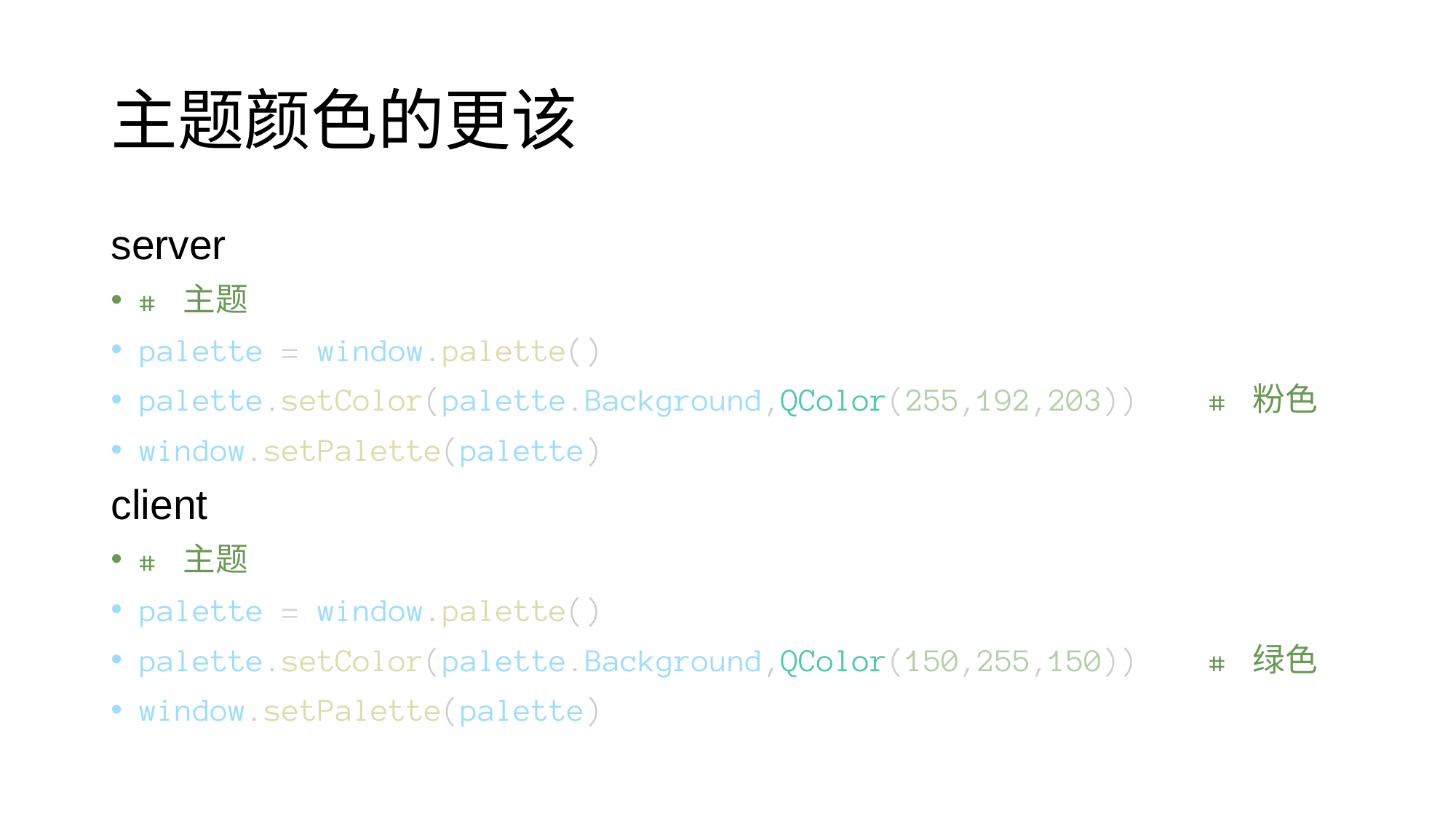

# 主题颜色的更该
server
# 主题
palette = window.palette()
palette.setColor(palette.Background,QColor(255,192,203))    # 粉色
window.setPalette(palette)
client
# 主题
palette = window.palette()
palette.setColor(palette.Background,QColor(150,255,150))    # 绿色
window.setPalette(palette)